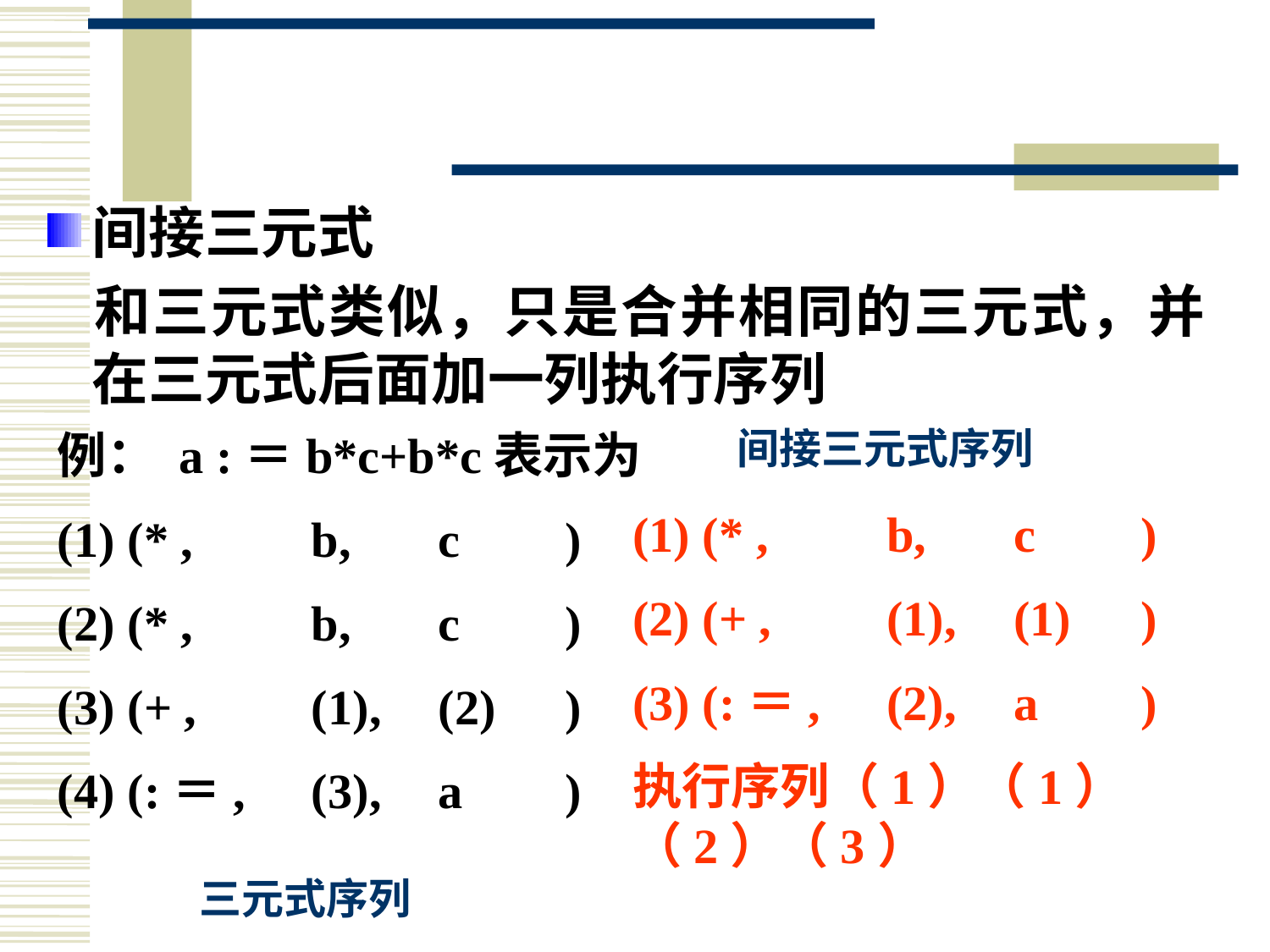

#
间接三元式
	和三元式类似，只是合并相同的三元式，并在三元式后面加一列执行序列
间接三元式序列
例： a :＝b*c+b*c表示为
(1) (* ,	b,	c	)
(2) (* ,	b,	c	)
(3) (+ ,	(1),	(2)	)
(4) (:＝,	(3),	a	)
(1) (* ,	b,	c	)
(2) (+ ,	(1),	(1)	)
(3) (:＝,	(2),	a	)
执行序列（1）（1）（2）（3）
三元式序列